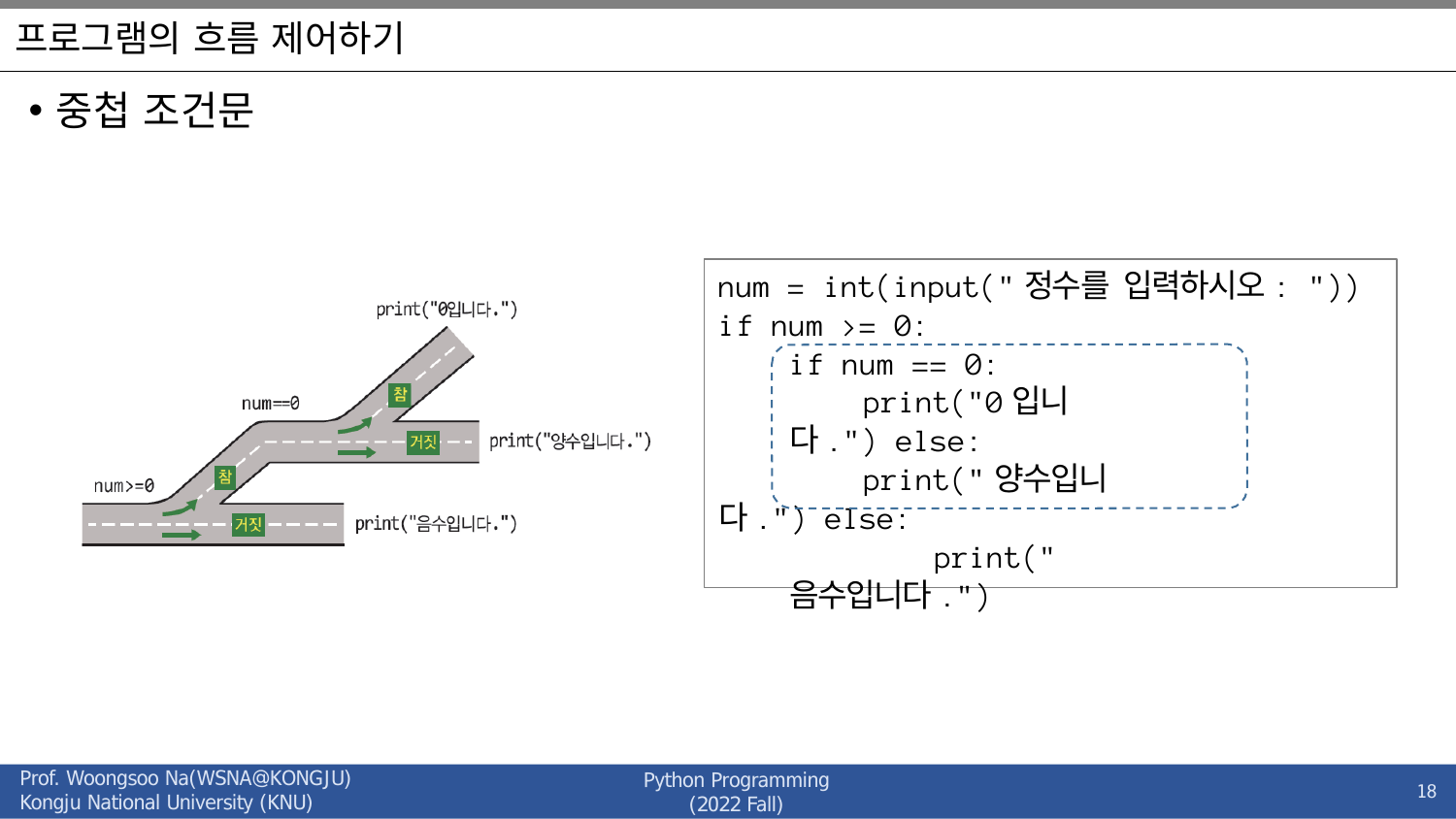

# 프로그램의 흐름 제어하기
중첩 조건문

num = int(input("정수를  입력하시오: ")) if num >= 0:
if num == 0:
print("0입니다.") else:
print("양수입니다.") else:
print("음수입니다.")

18